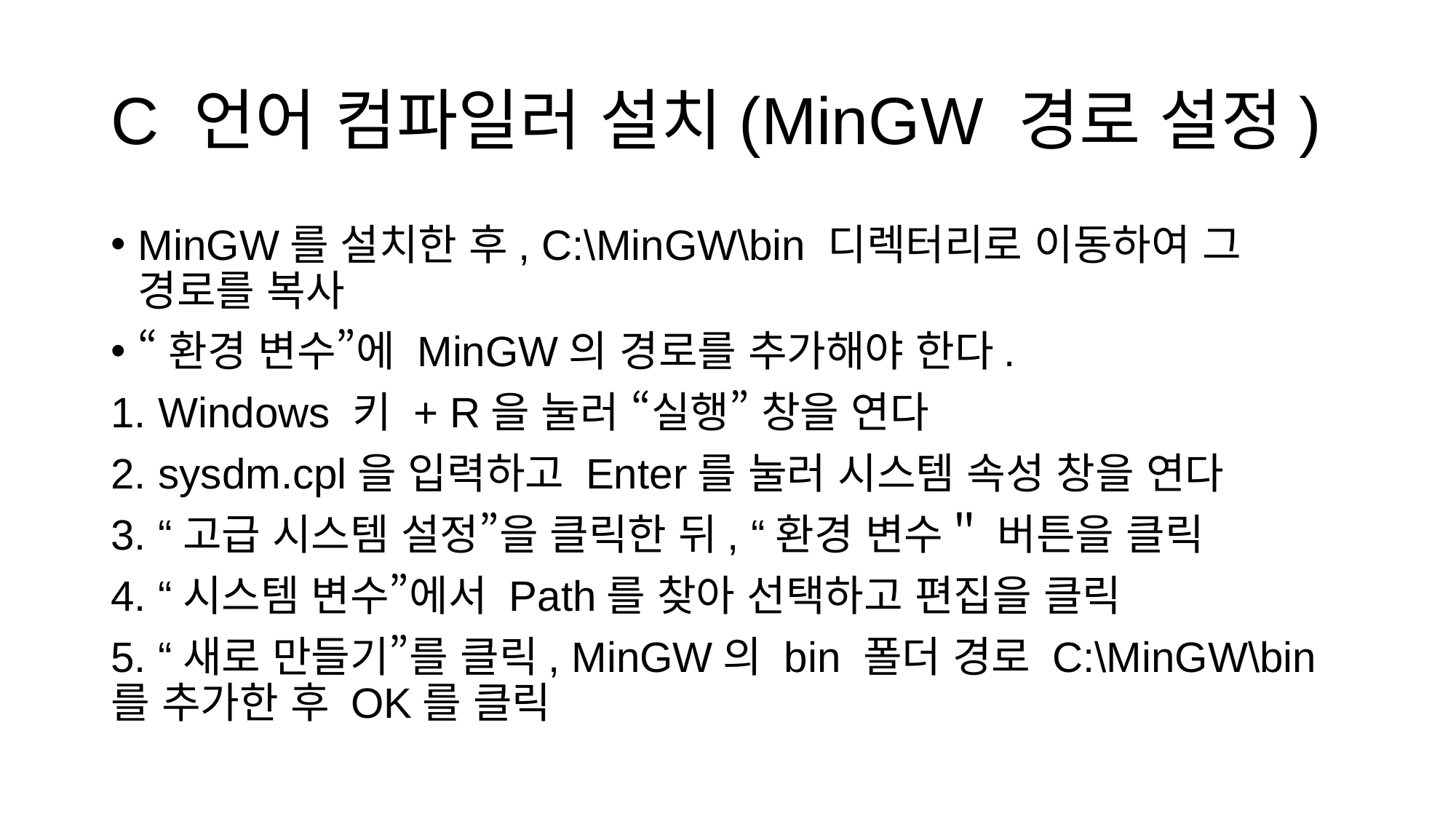

# C 언어 컴파일러 설치(MinGW 경로 설정)
MinGW를 설치한 후, C:\MinGW\bin 디렉터리로 이동하여 그 경로를 복사
“환경 변수”에 MinGW의 경로를 추가해야 한다.
1. Windows 키 + R을 눌러 “실행” 창을 연다
2. sysdm.cpl을 입력하고 Enter를 눌러 시스템 속성 창을 연다
3. “고급 시스템 설정”을 클릭한 뒤, “환경 변수＂ 버튼을 클릭
4. “시스템 변수”에서 Path를 찾아 선택하고 편집을 클릭
5. “새로 만들기”를 클릭, MinGW의 bin 폴더 경로 C:\MinGW\bin를 추가한 후 OK를 클릭